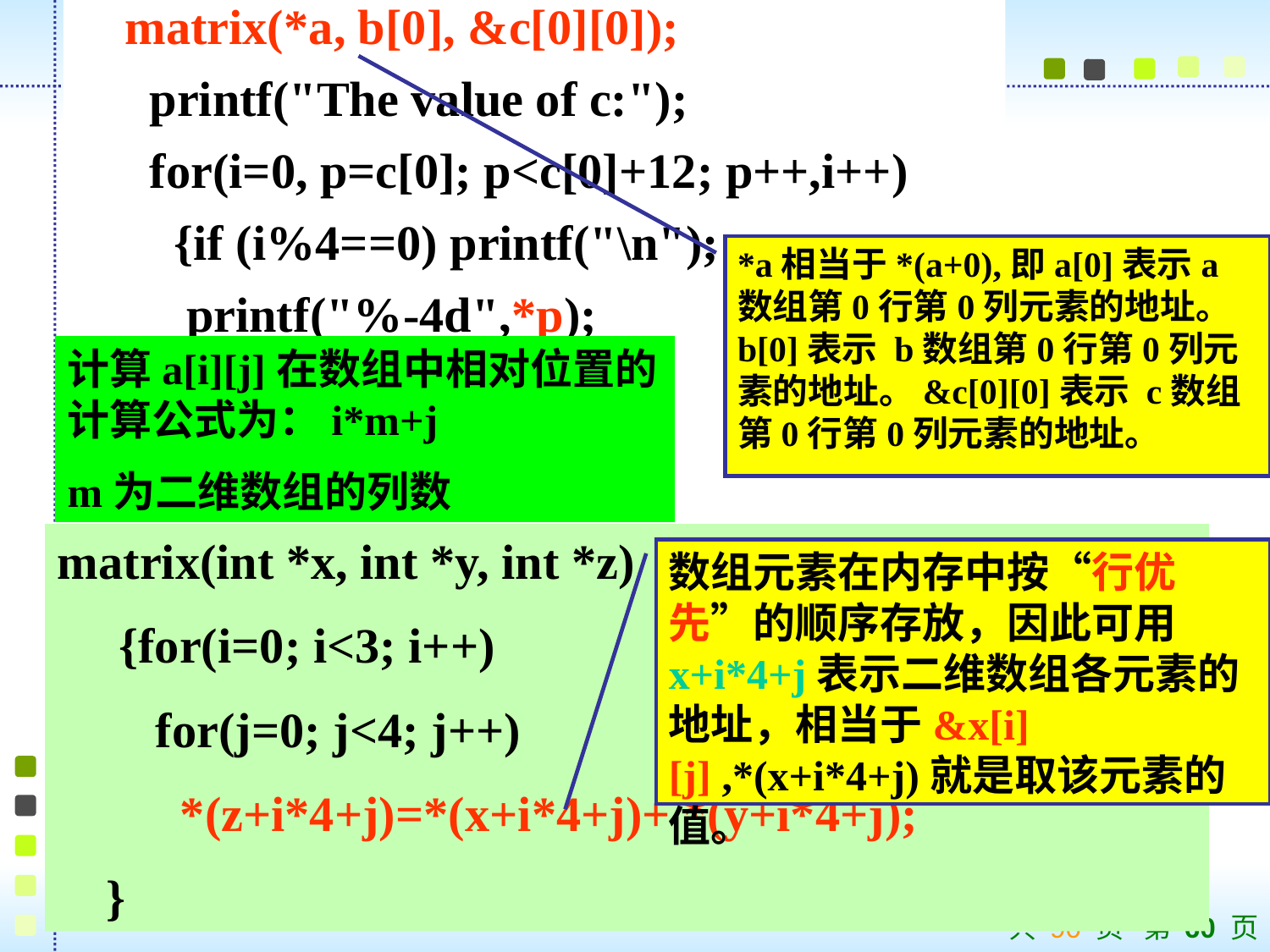

matrix(*a, b[0], &c[0][0]);
      printf("The value of c:");
      for(i=0, p=c[0]; p<c[0]+12; p++,i++)
        {if (i%4==0) printf("\n");
         printf("%-4d",*p);
        }
     }
*a相当于*(a+0),即a[0]表示a数组第0行第0列元素的地址。b[0]表示 b数组第0行第0列元素的地址。&c[0][0]表示 c数组第0行第0列元素的地址。

计算a[i][j]在数组中相对位置的计算公式为：i*m+j
m为二维数组的列数
matrix(int *x, int *y, int *z)
     {for(i=0; i<3; i++)
        for(j=0; j<4; j++)
          *(z+i*4+j)=*(x+i*4+j)+ *(y+i*4+j);
    }
数组元素在内存中按“行优先”的顺序存放，因此可用x+i*4+j表示二维数组各元素的地址，相当于&x[i][j] ,*(x+i*4+j)就是取该元素的值。
共 90 页   第 60 页